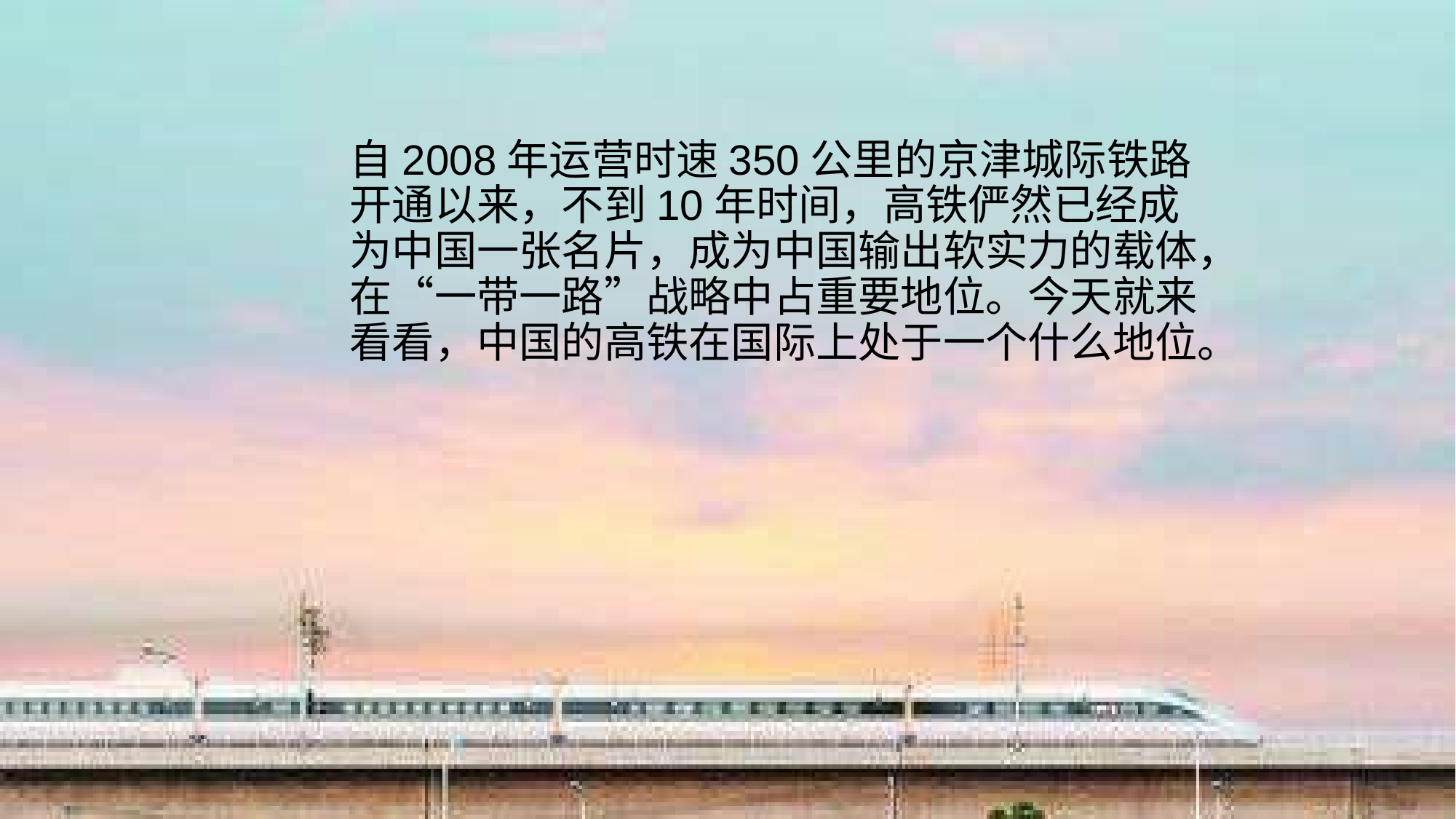

自2008年运营时速350公里的京津城际铁路开通以来，不到10年时间，高铁俨然已经成为中国一张名片，成为中国输出软实力的载体，在“一带一路”战略中占重要地位。今天就来看看，中国的高铁在国际上处于一个什么地位。